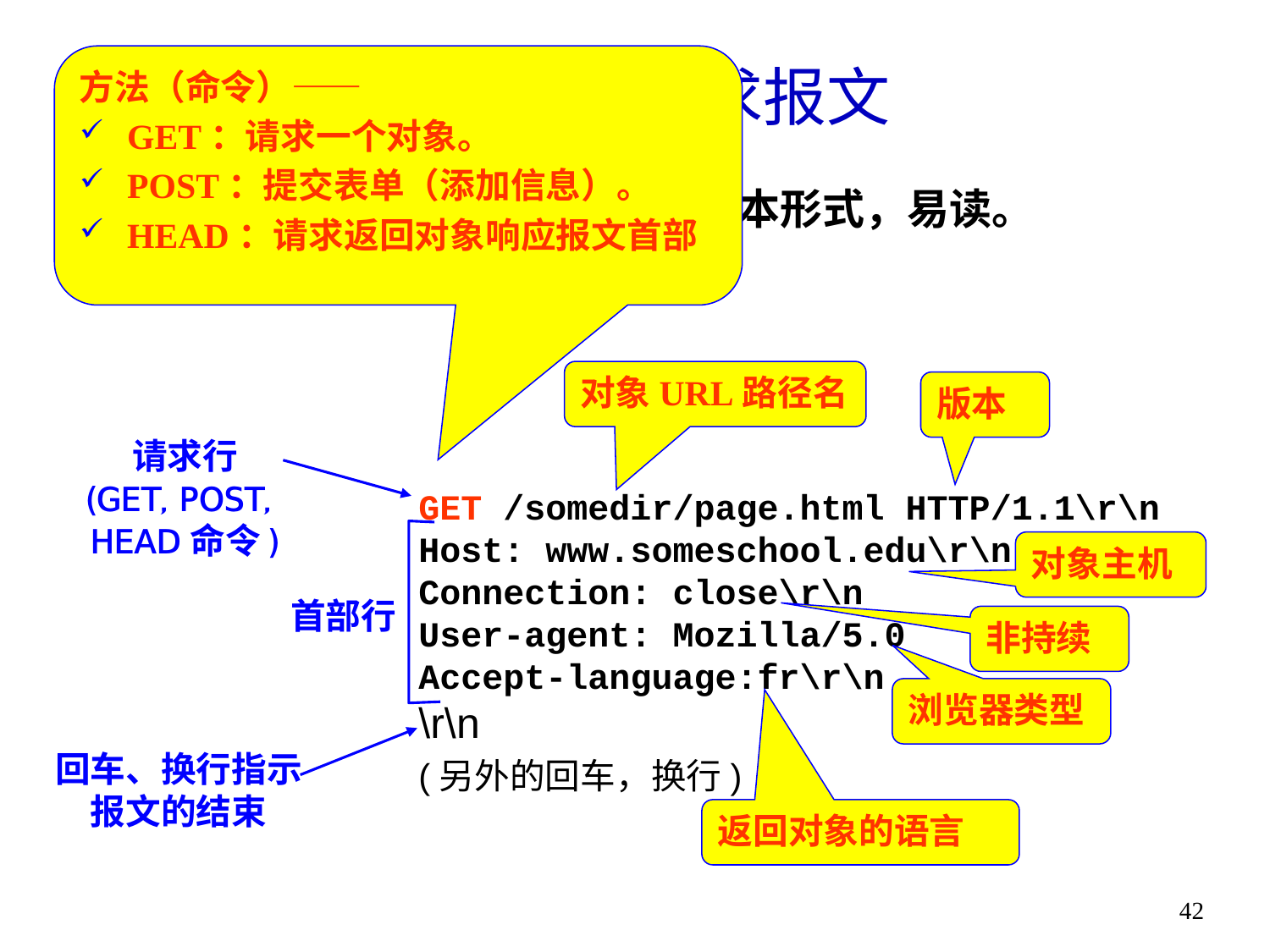

# 1、HTTP请求报文
方法（命令）——
GET：请求一个对象。
POST：提交表单（添加信息）。
HEAD：请求返回对象响应报文首部
客户机向服务器发送。ASCII文本形式，易读。
    例：

对象URL路径名
版本
请求行
(GET, POST,
HEAD命令)

GET /somedir/page.html HTTP/1.1\r\n
Host: www.someschool.edu\r\n
Connection: close\r\n
User-agent: Mozilla/5.0
Accept-language:fr\r\n
\r\n
(另外的回车，换行)

对象主机
首部行
非持续
浏览器类型

回车、换行指示报文的结束
返回对象的语言
42